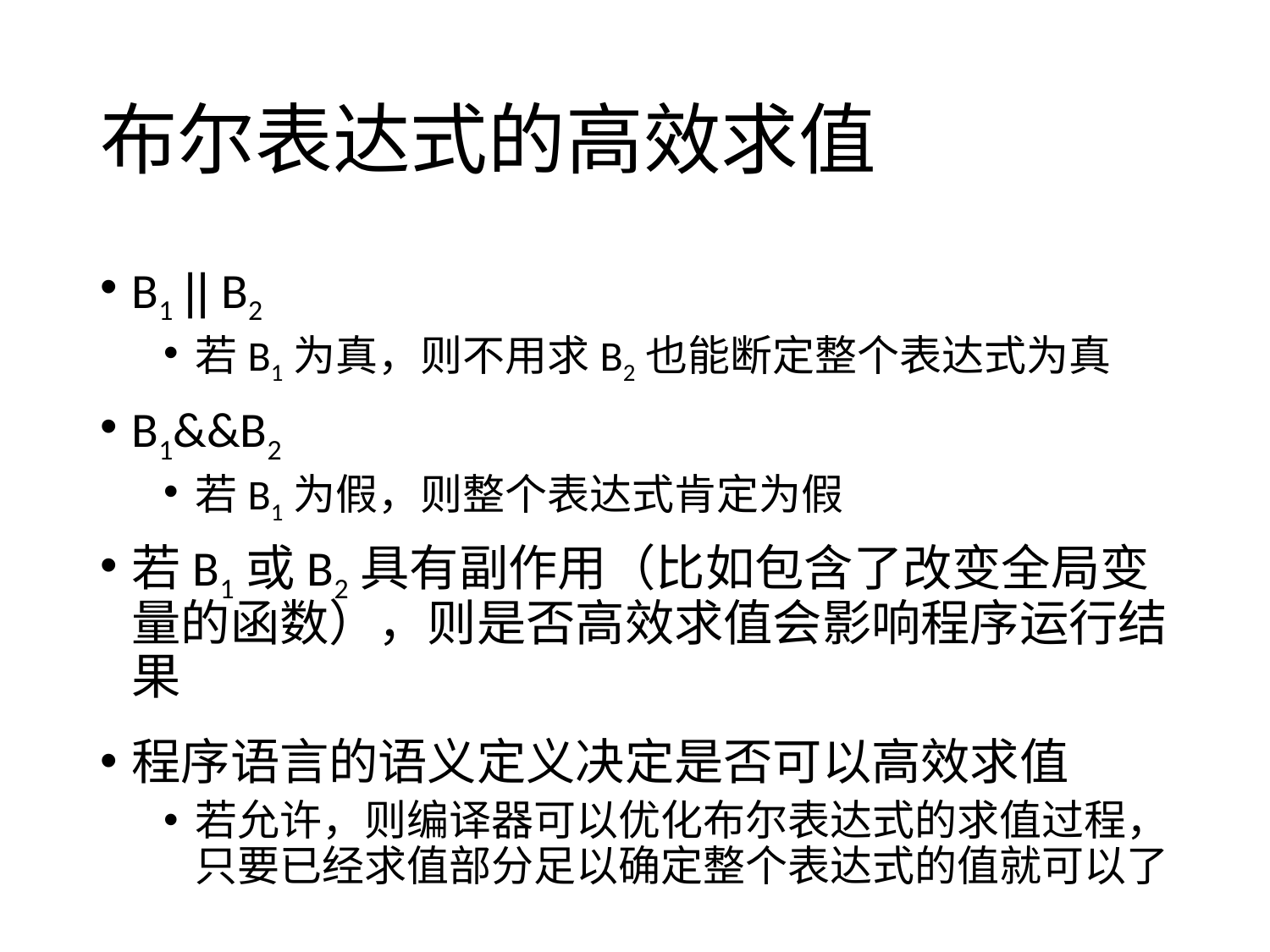

# 布尔表达式的高效求值
B1 || B2
若B1为真，则不用求B2也能断定整个表达式为真
B1&&B2
若B1为假，则整个表达式肯定为假
若B1或B2具有副作用（比如包含了改变全局变量的函数），则是否高效求值会影响程序运行结果
程序语言的语义定义决定是否可以高效求值
若允许，则编译器可以优化布尔表达式的求值过程，只要已经求值部分足以确定整个表达式的值就可以了